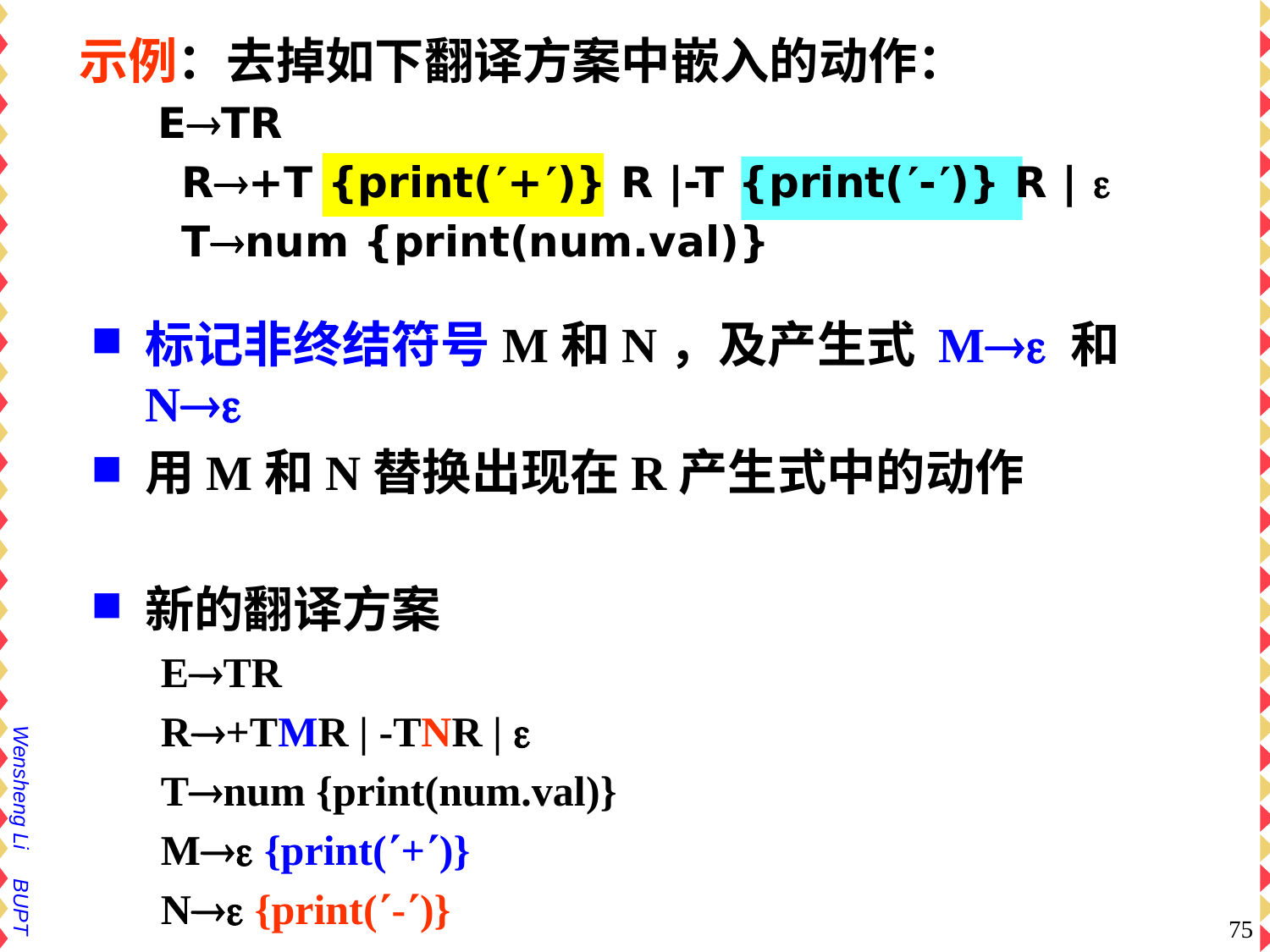

# 示例：去掉如下翻译方案中嵌入的动作： E→TR R→+T {print(′+′)} R |-T {print(′-′)} R | ε T→num {print(num.val)}

标记非终结符号M和N，及产生式 M→ε 和 N→ε
用M和N替换出现在R产生式中的动作

新的翻译方案
E→TR
R→+TMR | -TNR | ε
T→num {print(num.val)}
M→ε {print(′+′)}
N→ε {print(′-′)}
75